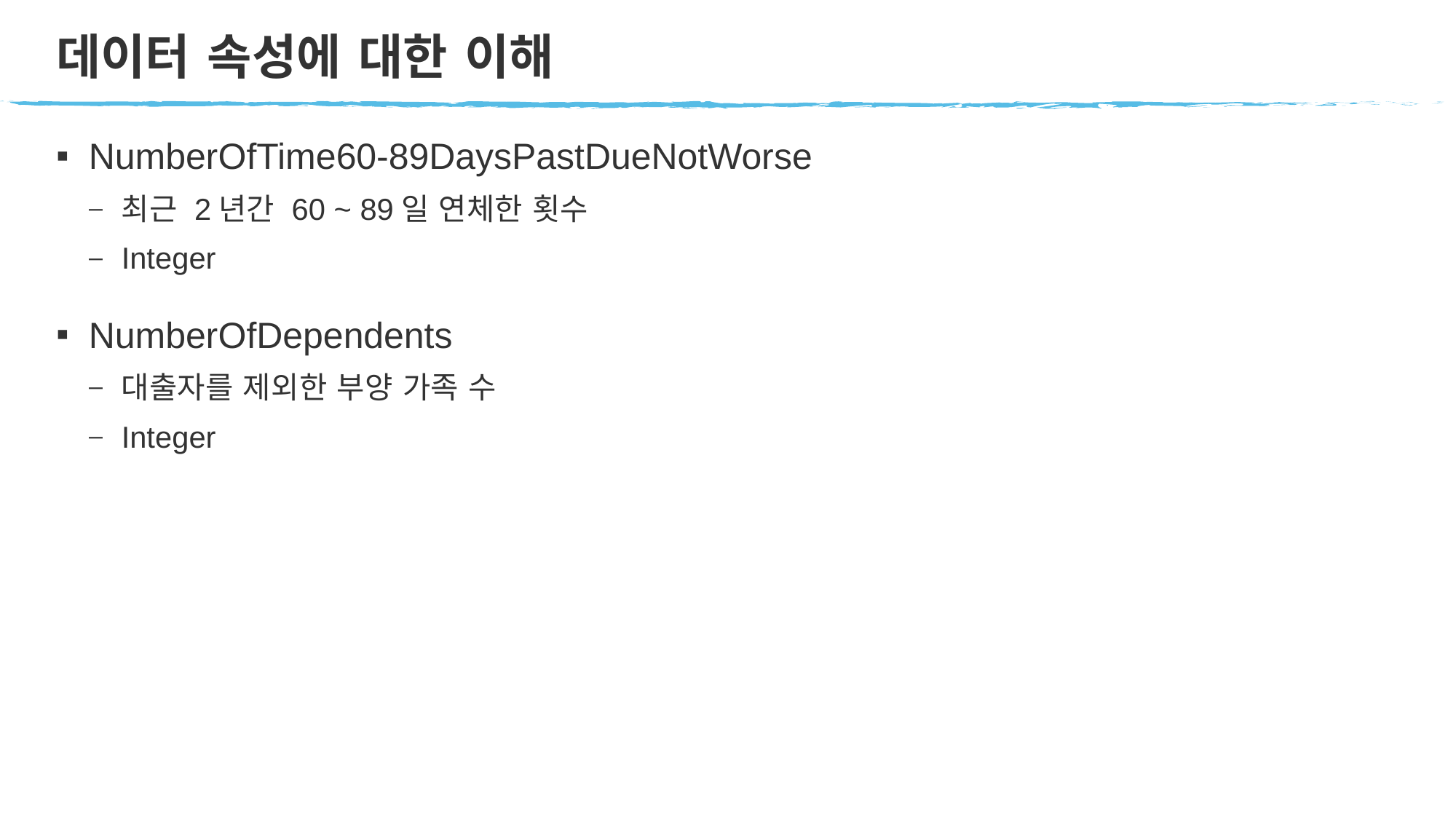

데이터 속성에 대한 이해
NumberOfTime60-89DaysPastDueNotWorse
최근 2년간 60 ~ 89일 연체한 횟수
Integer
NumberOfDependents
대출자를 제외한 부양 가족 수
Integer